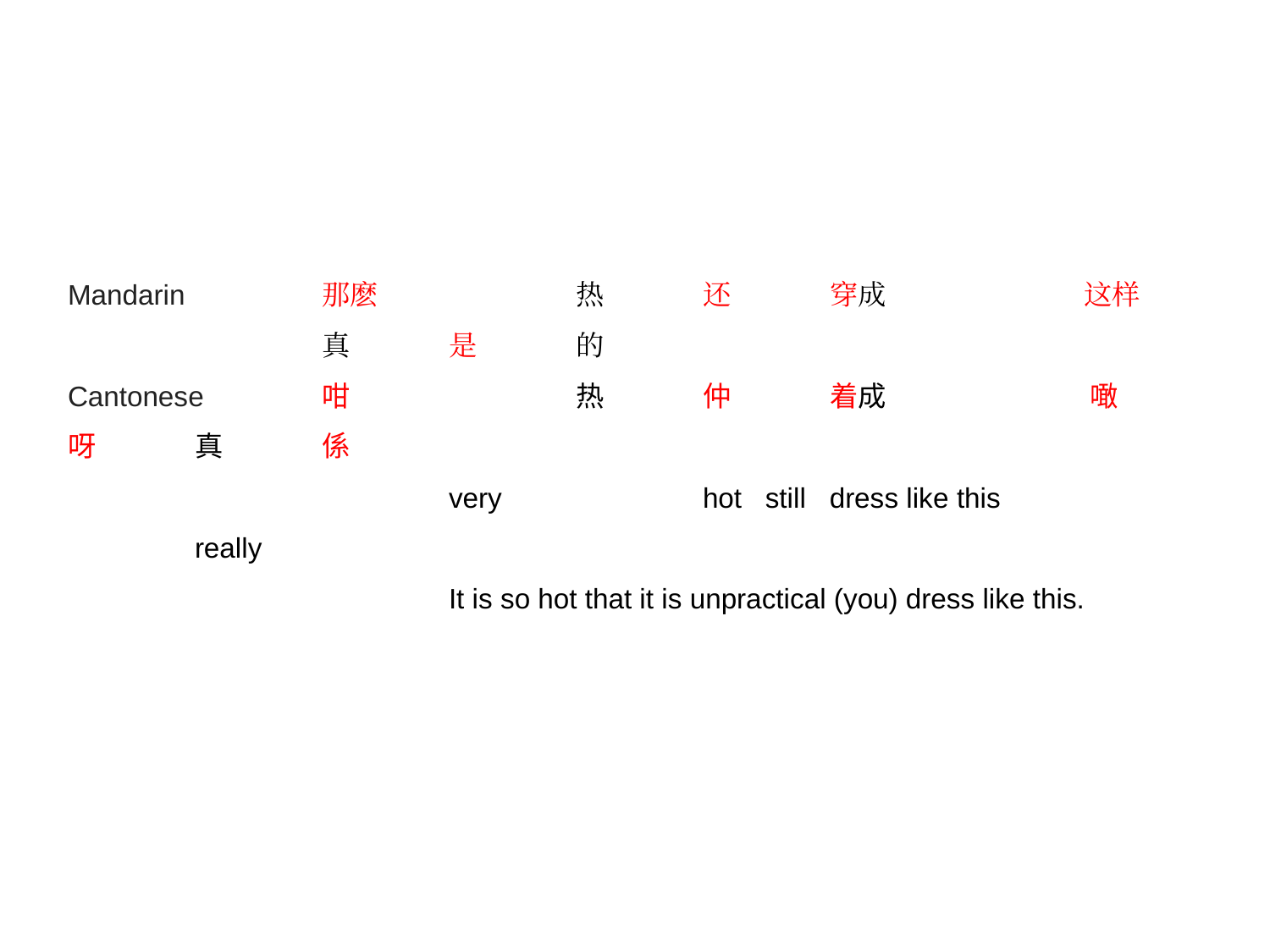

Mandarin		那麽		热	还	穿成		这样		真 	是 	的
Cantonese	咁 		热	仲 	着成		 噉       呀 	真 	係
			very		hot   still   dress like	this		really
			It is so hot that it is unpractical (you) dress like this.